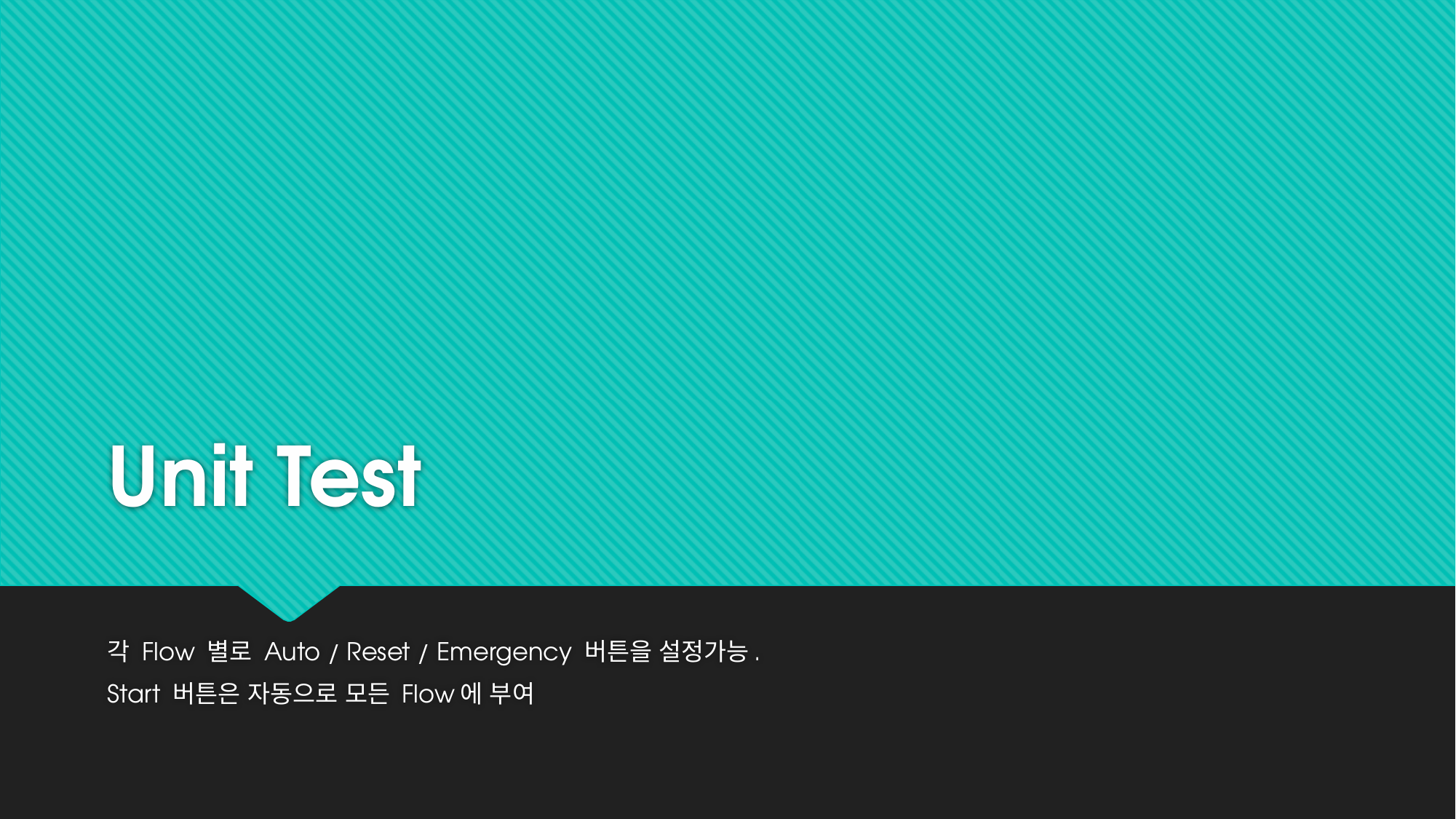

# Unit Test
각 Flow 별로 Auto / Reset / Emergency 버튼을 설정가능.
Start 버튼은 자동으로 모든 Flow에 부여